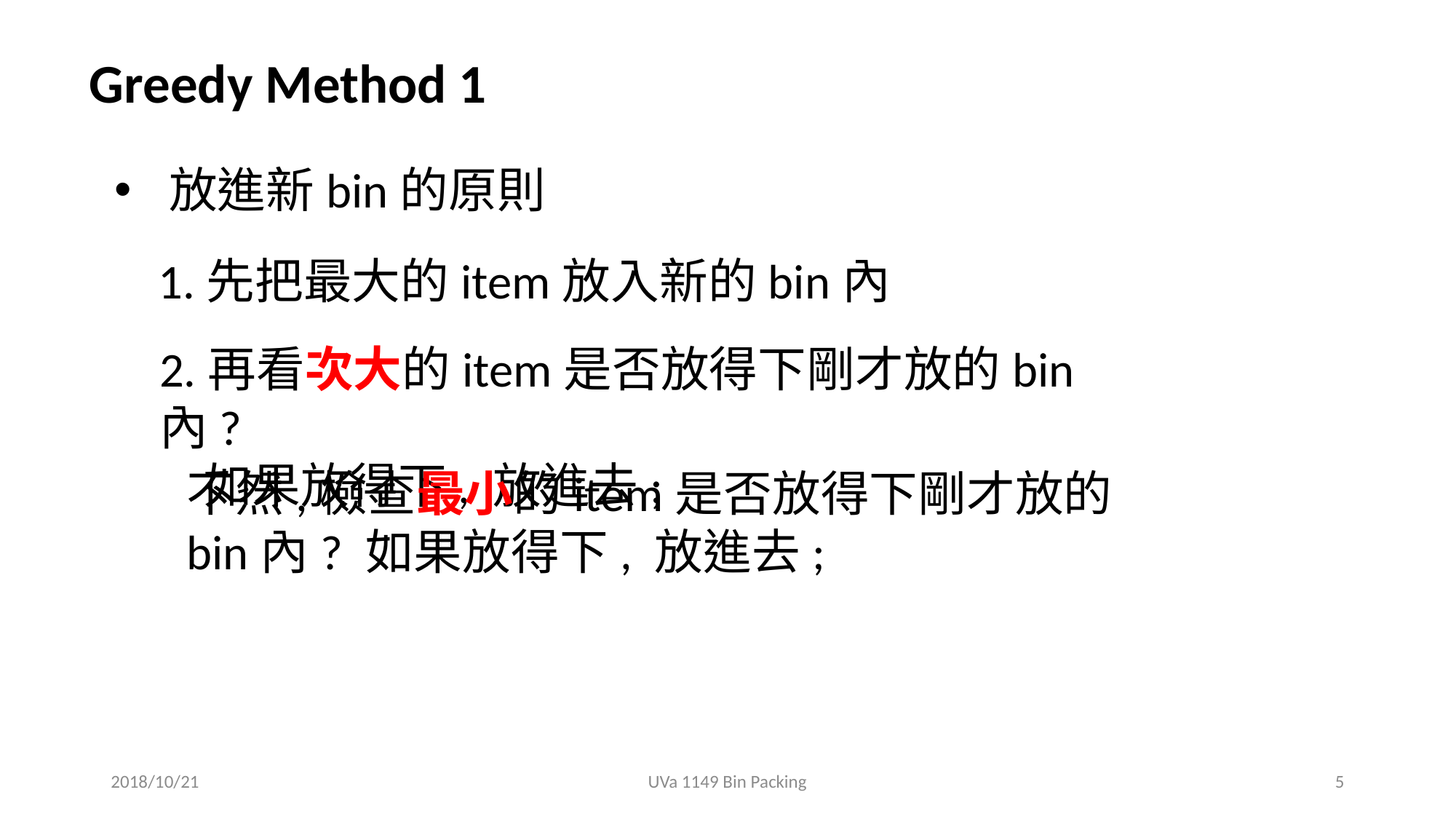

Greedy Method 1
放進新bin的原則
1.先把最大的item放入新的bin內
2.再看次大的item是否放得下剛才放的bin內?
   如果放得下, 放進去;
不然,檢查最小的item是否放得下剛才放的bin內? 如果放得下, 放進去;
2018/10/21
UVa 1149 Bin Packing
5